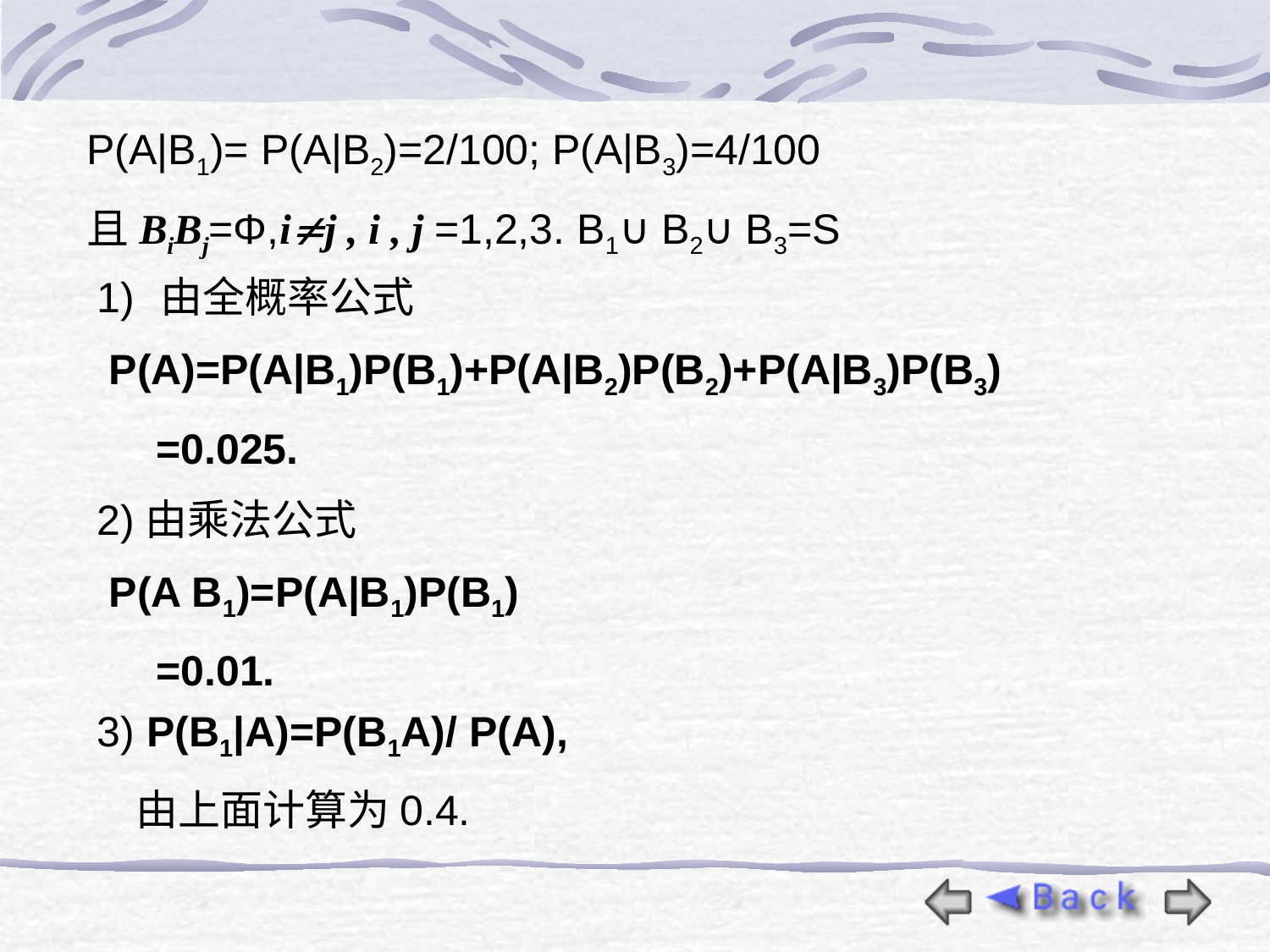

P(A|B1)= P(A|B2)=2/100; P(A|B3)=4/100
且BiBj=Φ,i≠j , i , j =1,2,3. B1∪B2∪B3=S

由全概率公式
 P(A)=P(A|B1)P(B1)+P(A|B2)P(B2)+P(A|B3)P(B3)
     =0.025.
2)由乘法公式
 P(A B1)=P(A|B1)P(B1)
     =0.01.
3) P(B1|A)=P(B1A)/ P(A),
   由上面计算为0.4.